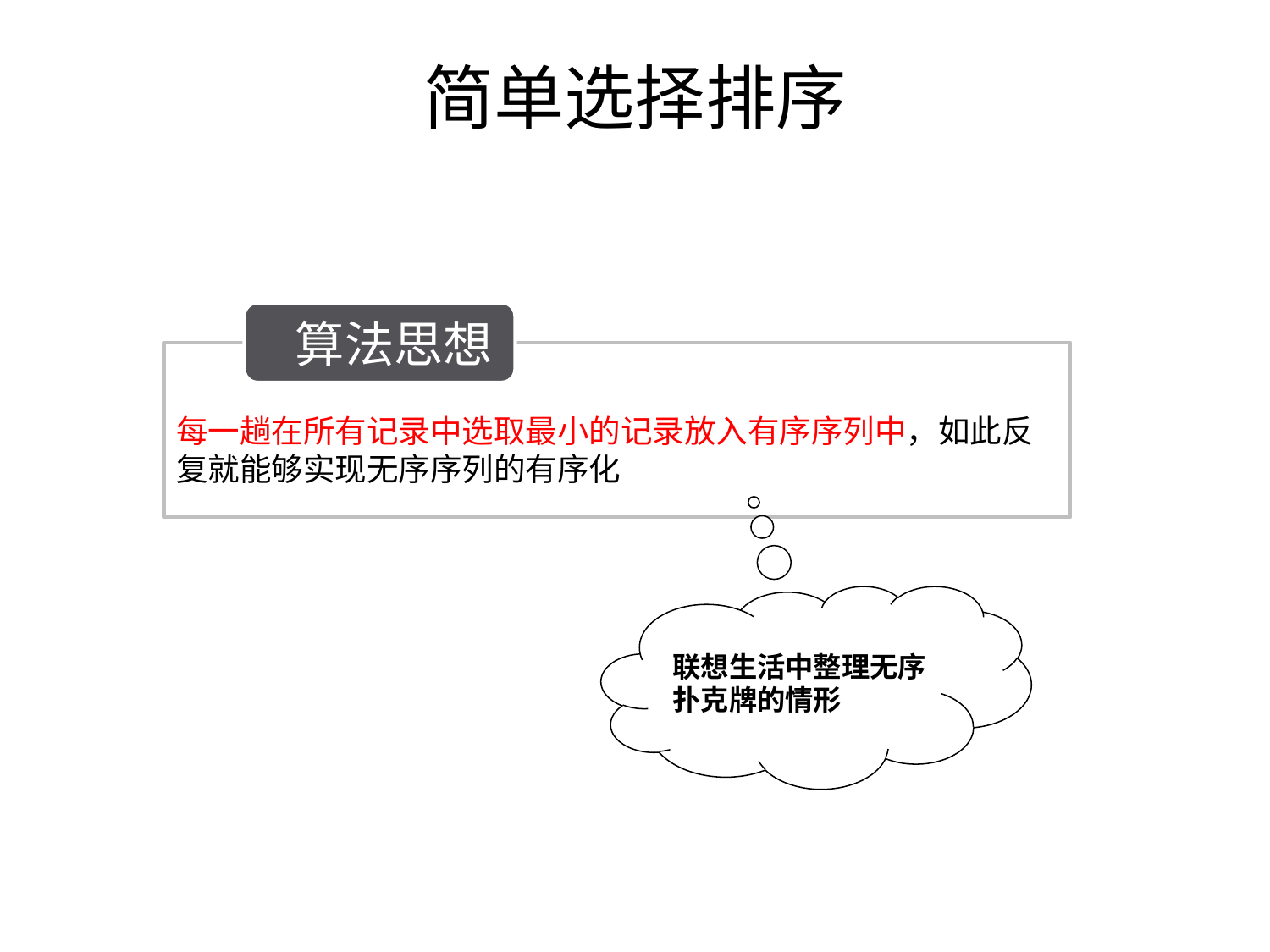

# 简单选择排序
算法思想

每一趟在所有记录中选取最小的记录放入有序序列中，如此反复就能够实现无序序列的有序化
联想生活中整理无序扑克牌的情形